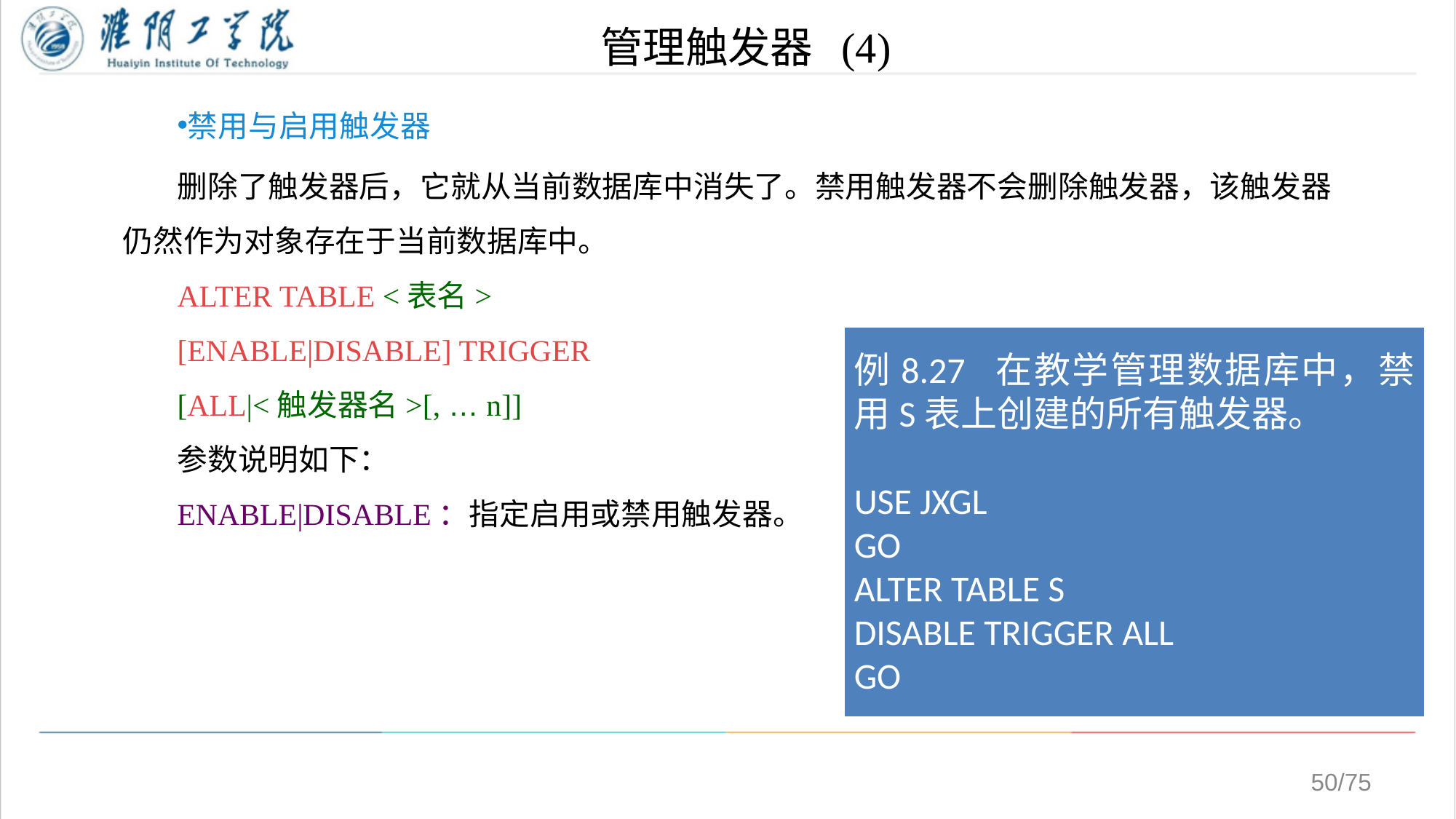

# 管理触发器 (4)
禁用与启用触发器
删除了触发器后，它就从当前数据库中消失了。禁用触发器不会删除触发器，该触发器仍然作为对象存在于当前数据库中。
ALTER TABLE <表名>
[ENABLE|DISABLE] TRIGGER
[ALL|<触发器名>[, … n]]
参数说明如下：
ENABLE|DISABLE：指定启用或禁用触发器。

例8.27  在教学管理数据库中，禁用S表上创建的所有触发器。

USE JXGL
GO
ALTER TABLE S
DISABLE TRIGGER ALL
GO

50/75